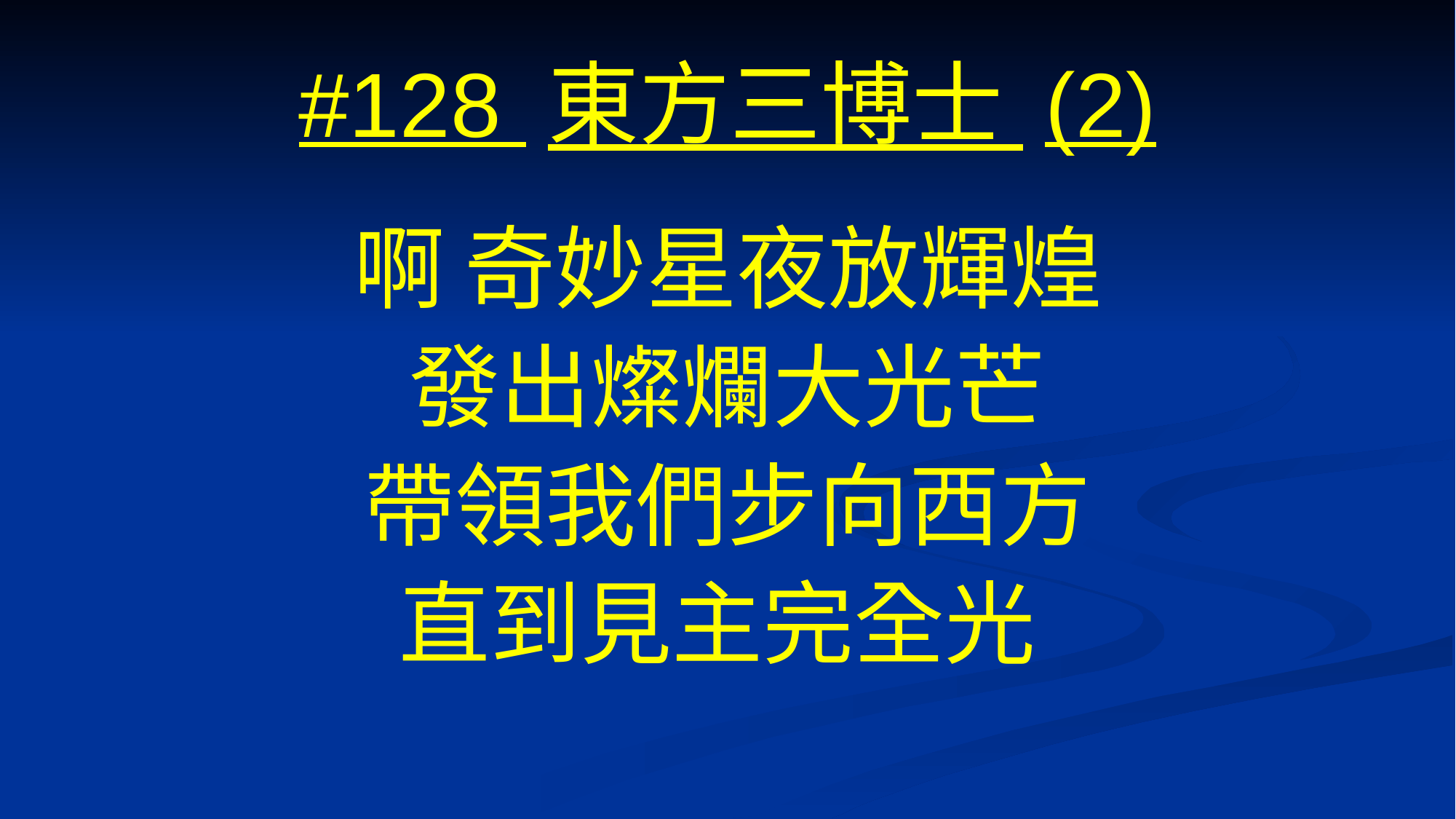

# #128 東方三博士 (2)
啊 奇妙星夜放輝煌
發出燦爛大光芒
帶領我們步向西方
直到見主完全光